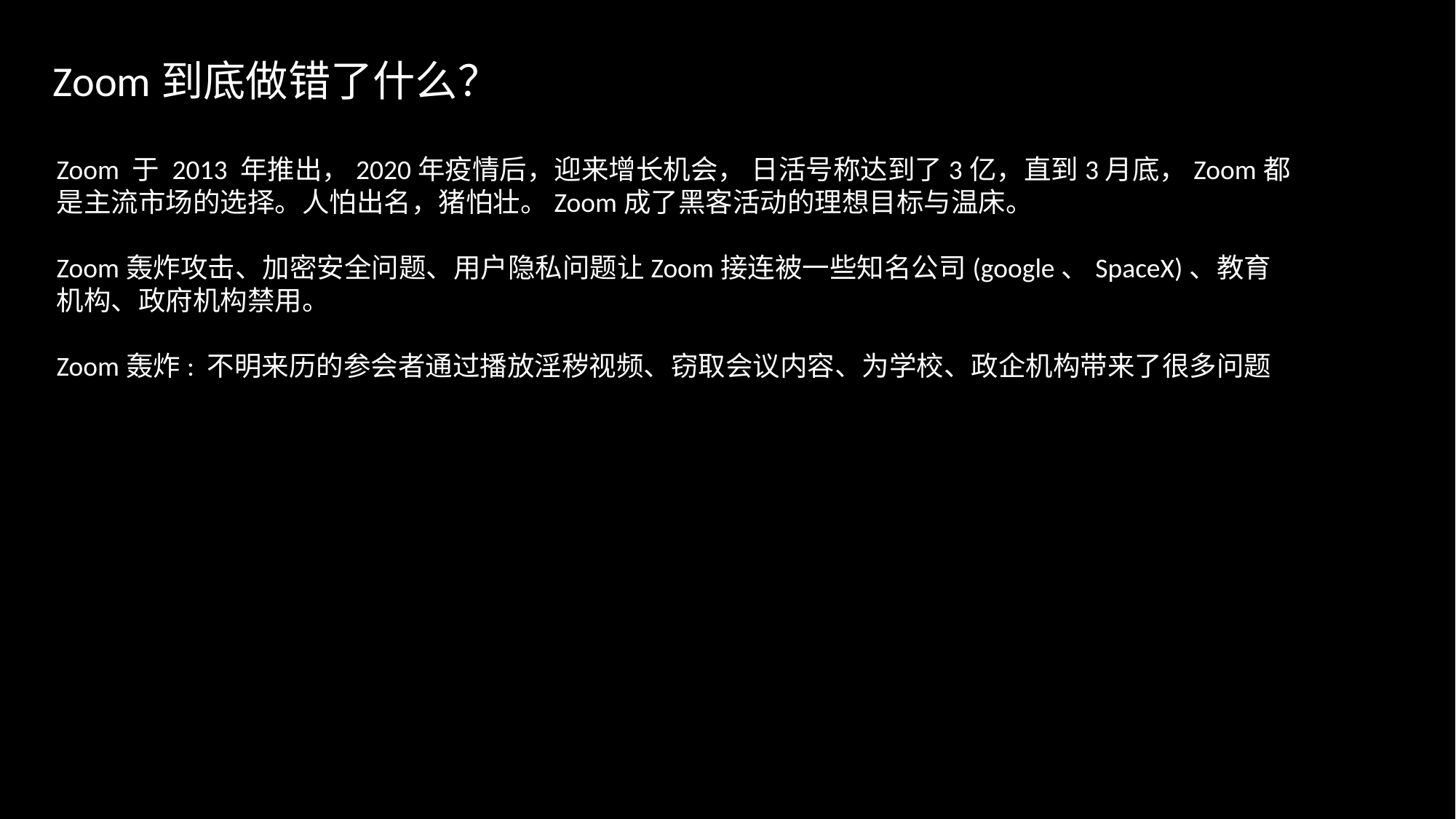

Zoom到底做错了什么？
Zoom 于 2013 年推出，2020年疫情后，迎来增长机会， 日活号称达到了3亿，直到3月底，Zoom都是主流市场的选择。人怕出名，猪怕壮。Zoom成了黑客活动的理想目标与温床。

Zoom轰炸攻击、加密安全问题、用户隐私问题让Zoom接连被一些知名公司(google、SpaceX)、教育机构、政府机构禁用。

Zoom轰炸: 不明来历的参会者通过播放淫秽视频、窃取会议内容、为学校、政企机构带来了很多问题